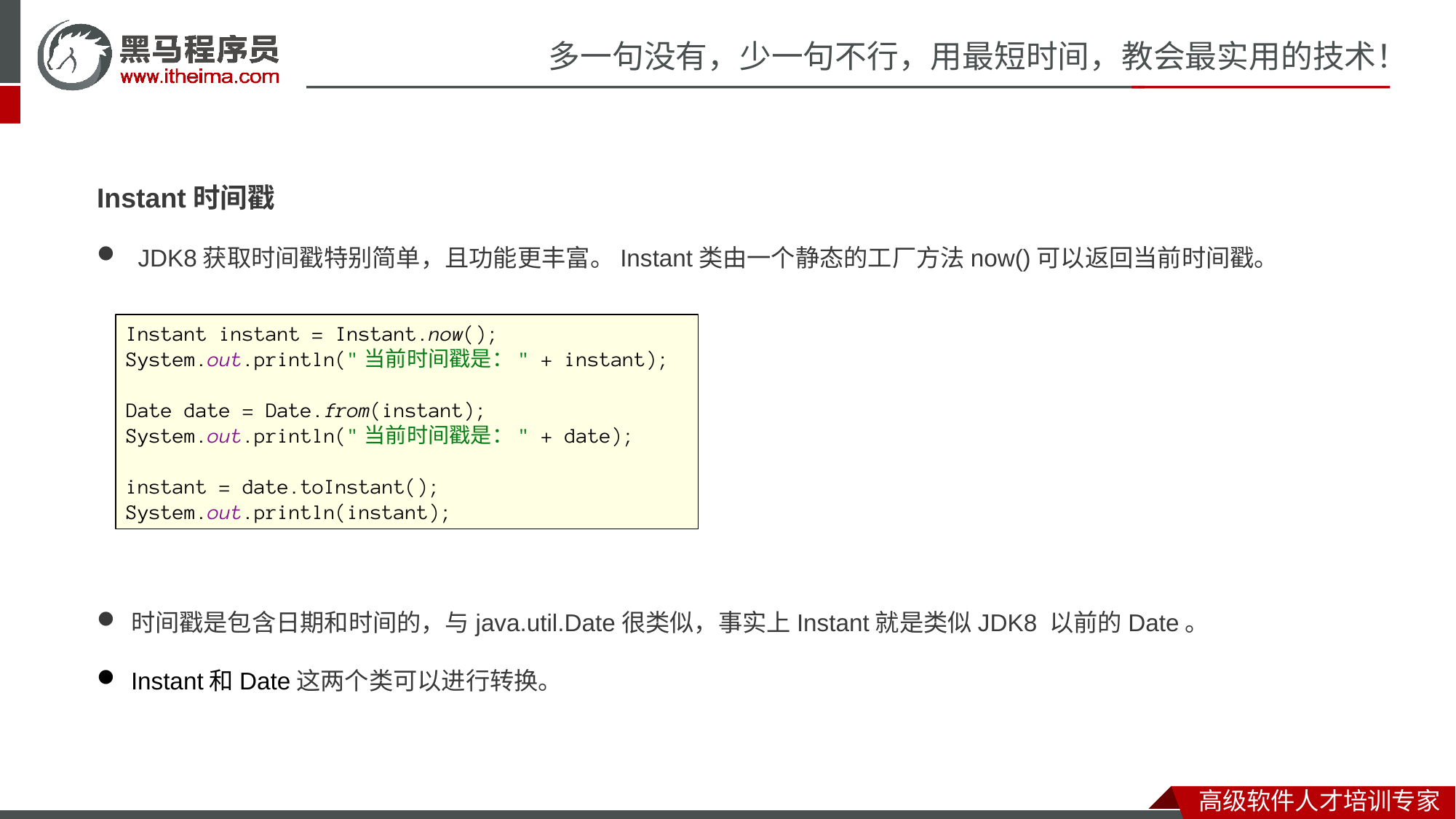

Instant时间戳
JDK8获取时间戳特别简单，且功能更丰富。Instant类由一个静态的工厂方法now()可以返回当前时间戳。
Instant instant = Instant.now();
System.out.println("当前时间戳是：" + instant);
Date date = Date.from(instant);
System.out.println("当前时间戳是：" + date);
instant = date.toInstant();
System.out.println(instant);
时间戳是包含日期和时间的，与java.util.Date很类似，事实上Instant就是类似JDK8 以前的Date。
Instant和Date这两个类可以进行转换。